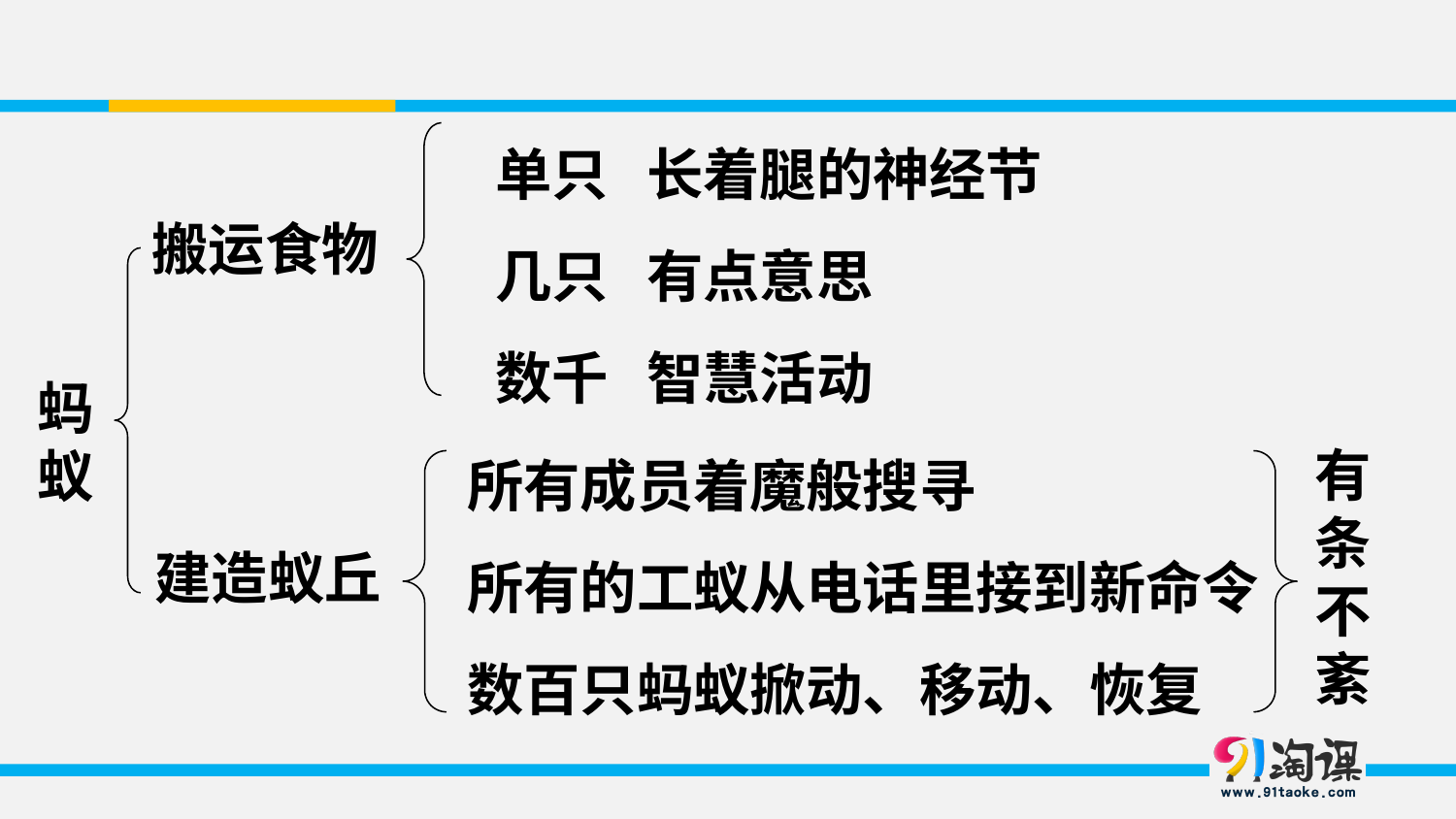

单只   长着腿的神经节
几只   有点意思
数千   智慧活动

搬运食物

蚂蚁
所有成员着魔般搜寻
所有的工蚁从电话里接到新命令
数百只蚂蚁掀动、移动、恢复
有条不紊

建造蚁丘